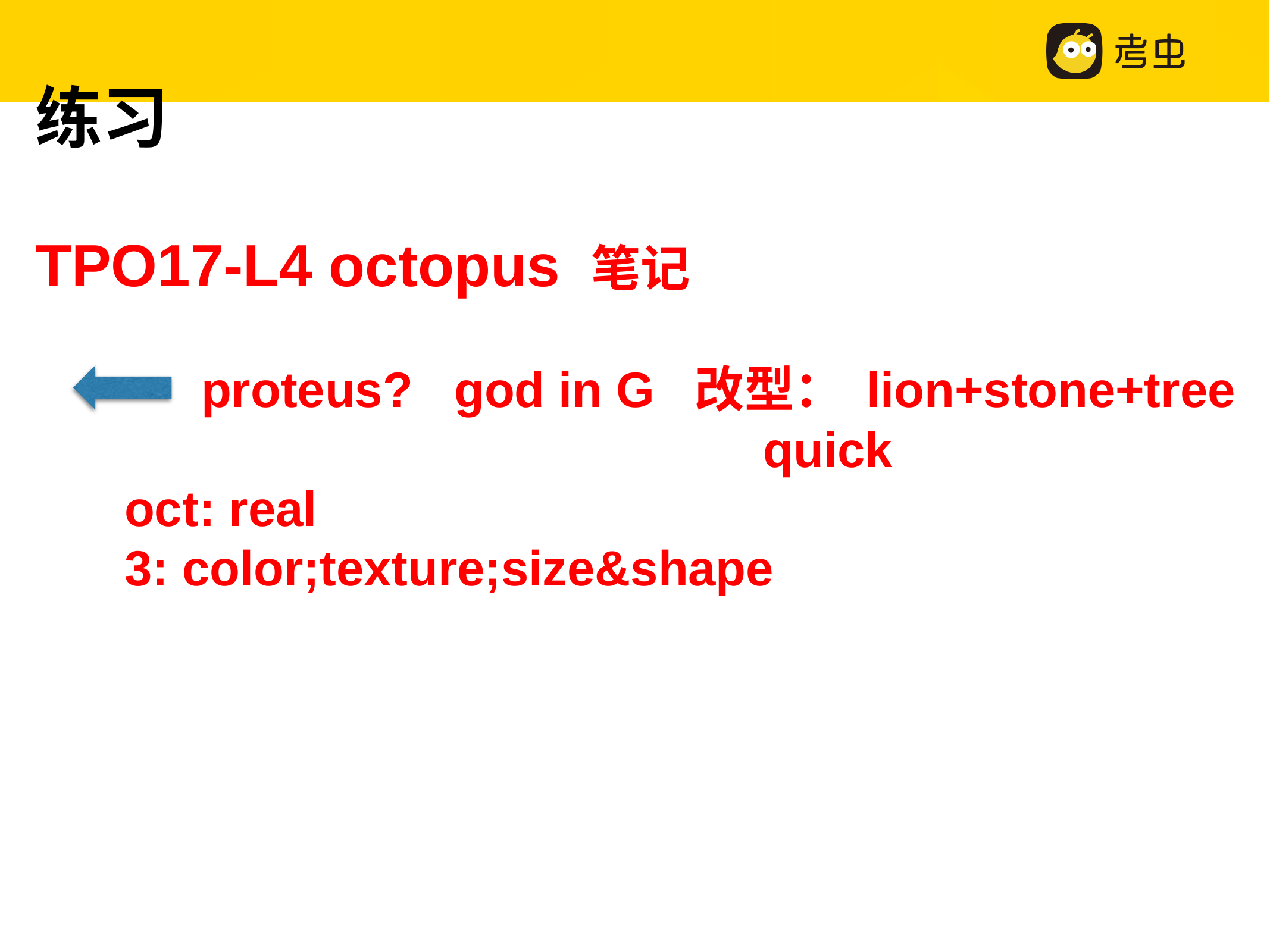

练习

TPO17-L4 octopus 笔记

            proteus?   god in G  改型： lion+stone+tree
								 quick
	oct: real
	3: color;texture;size&shape